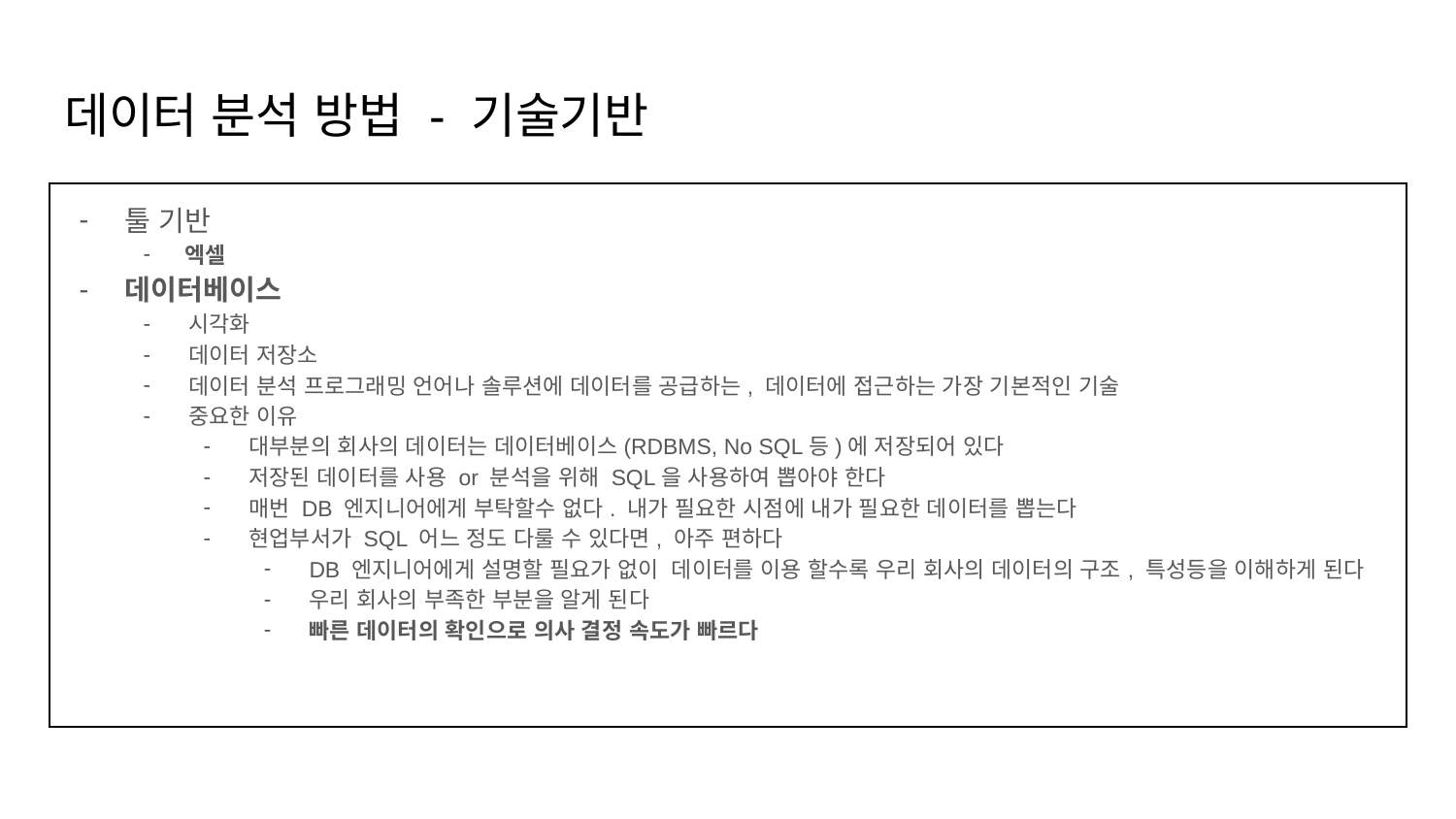

# 데이터 분석 방법 - 기술기반
툴 기반
엑셀
데이터베이스
시각화
데이터 저장소
데이터 분석 프로그래밍 언어나 솔루션에 데이터를 공급하는, 데이터에 접근하는 가장 기본적인 기술
중요한 이유
대부분의 회사의 데이터는 데이터베이스(RDBMS, No SQL등)에 저장되어 있다
저장된 데이터를 사용 or 분석을 위해 SQL을 사용하여 뽑아야 한다
매번 DB 엔지니어에게 부탁할수 없다. 내가 필요한 시점에 내가 필요한 데이터를 뽑는다
현업부서가 SQL 어느 정도 다룰 수 있다면, 아주 편하다
DB 엔지니어에게 설명할 필요가 없이  데이터를 이용 할수록 우리 회사의 데이터의 구조, 특성등을 이해하게 된다
우리 회사의 부족한 부분을 알게 된다
빠른 데이터의 확인으로 의사 결정 속도가 빠르다